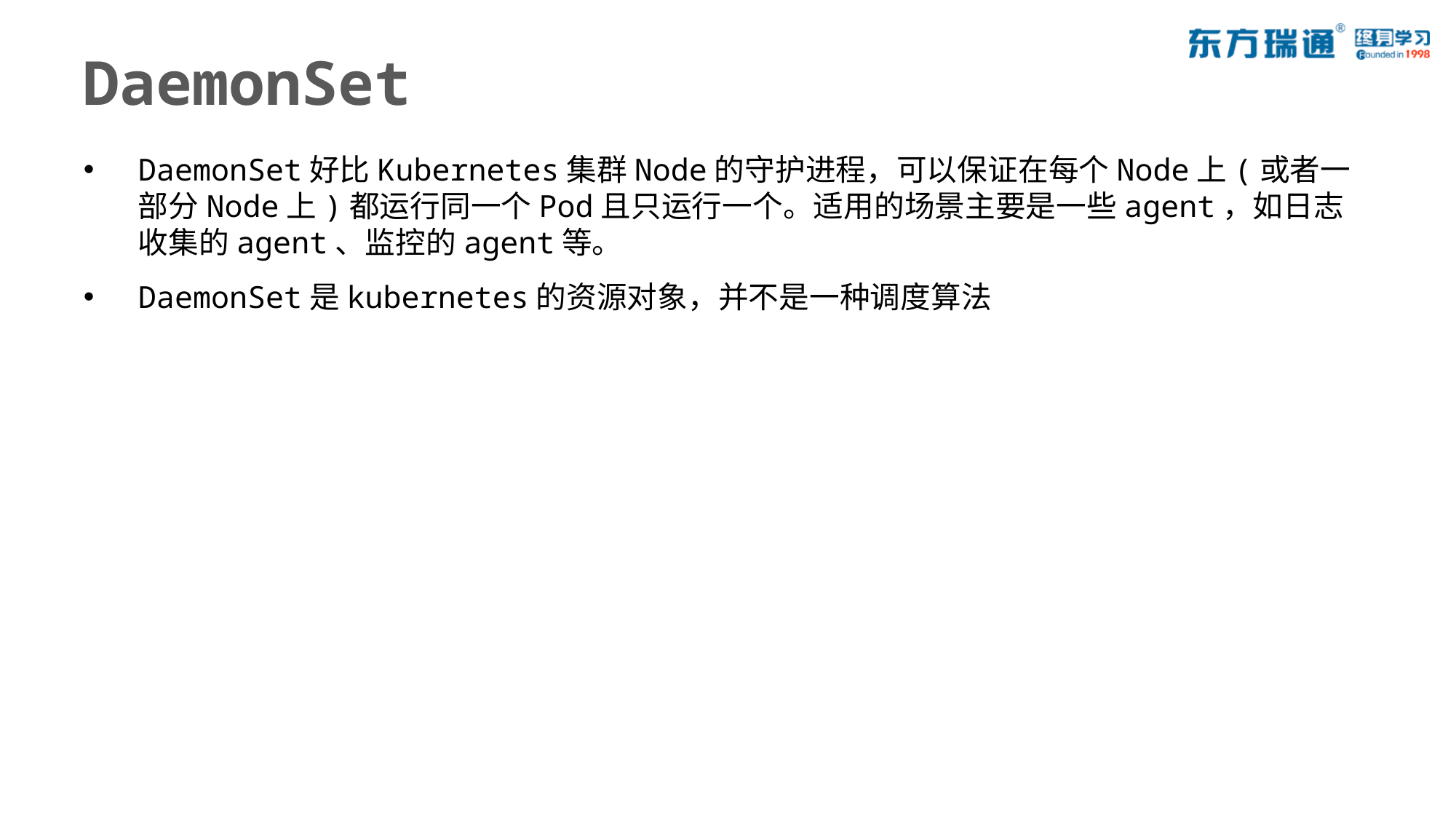

# DaemonSet
DaemonSet好比Kubernetes集群Node的守护进程，可以保证在每个Node上(或者一部分Node上)都运行同一个Pod且只运行一个。适用的场景主要是一些agent，如日志收集的agent、监控的agent等。
DaemonSet是kubernetes的资源对象，并不是一种调度算法